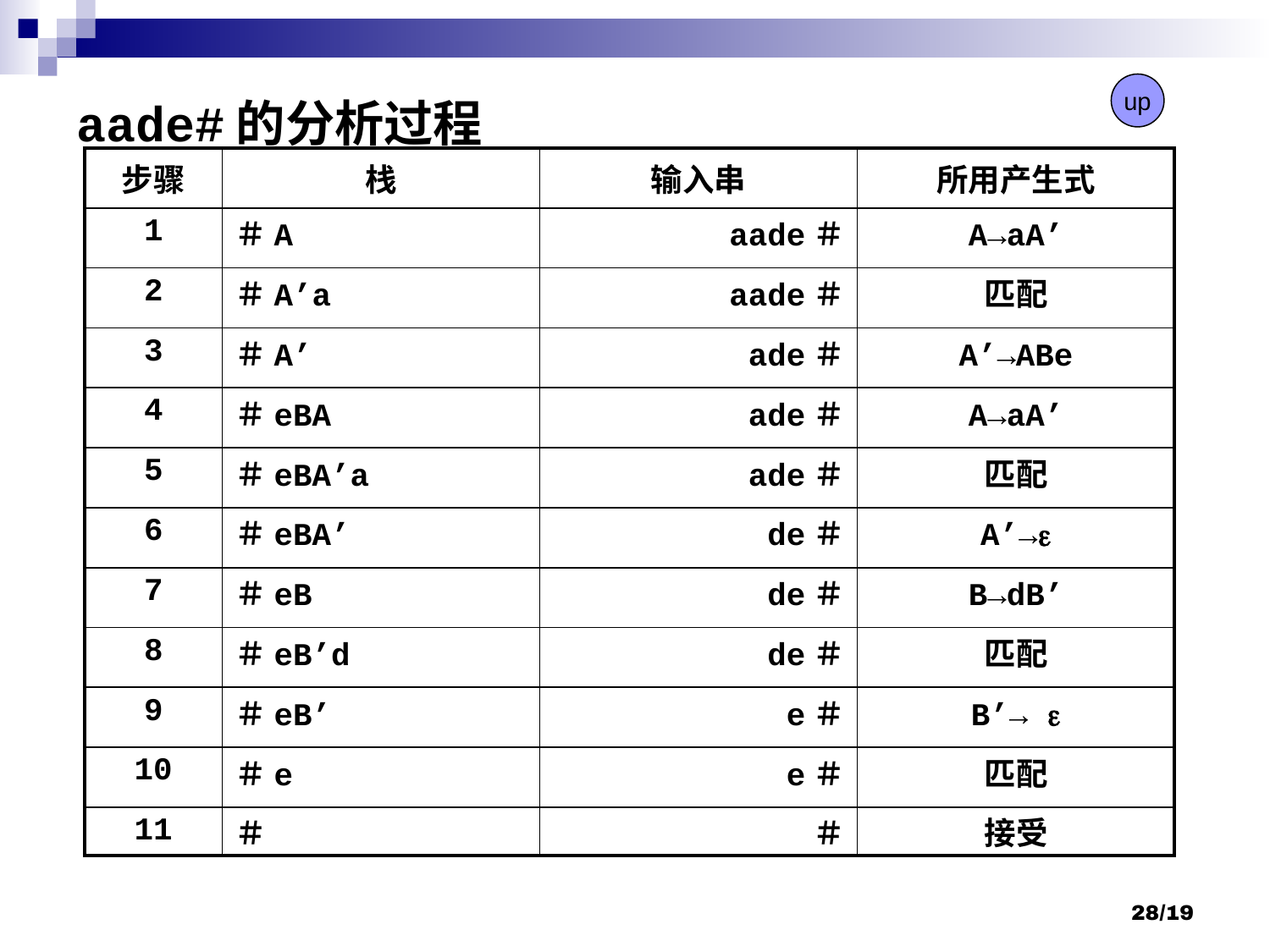

# aade#的分析过程
up
| 步骤 | 栈 | 输入串 | 所用产生式 |
| --- | --- | --- | --- |
| 1 |  |  |  |
| 2 |  |  |  |
| 3 |  |  |  |
| 4 |  |  |  |
| 5 |  |  |  |
| 6 |  |  |  |
| 7 |  |  |  |
| 8 |  |  |  |
| 9 |  |  |  |
| 10 |  |  |  |
| 11 |  |  |  |
＃A
aade＃
A→aA’
＃A’a
aade＃
匹配
＃A’
ade＃
A’→ABe
＃eBA
ade＃
A→aA’
＃eBA’a
ade＃
匹配
＃eBA’
de＃
A’→ε
＃eB
de＃
B→dB’
＃eB’d
de＃
匹配
＃eB’
e＃
B’→ ε
＃e
e＃
匹配
＃
＃
接受
28/19